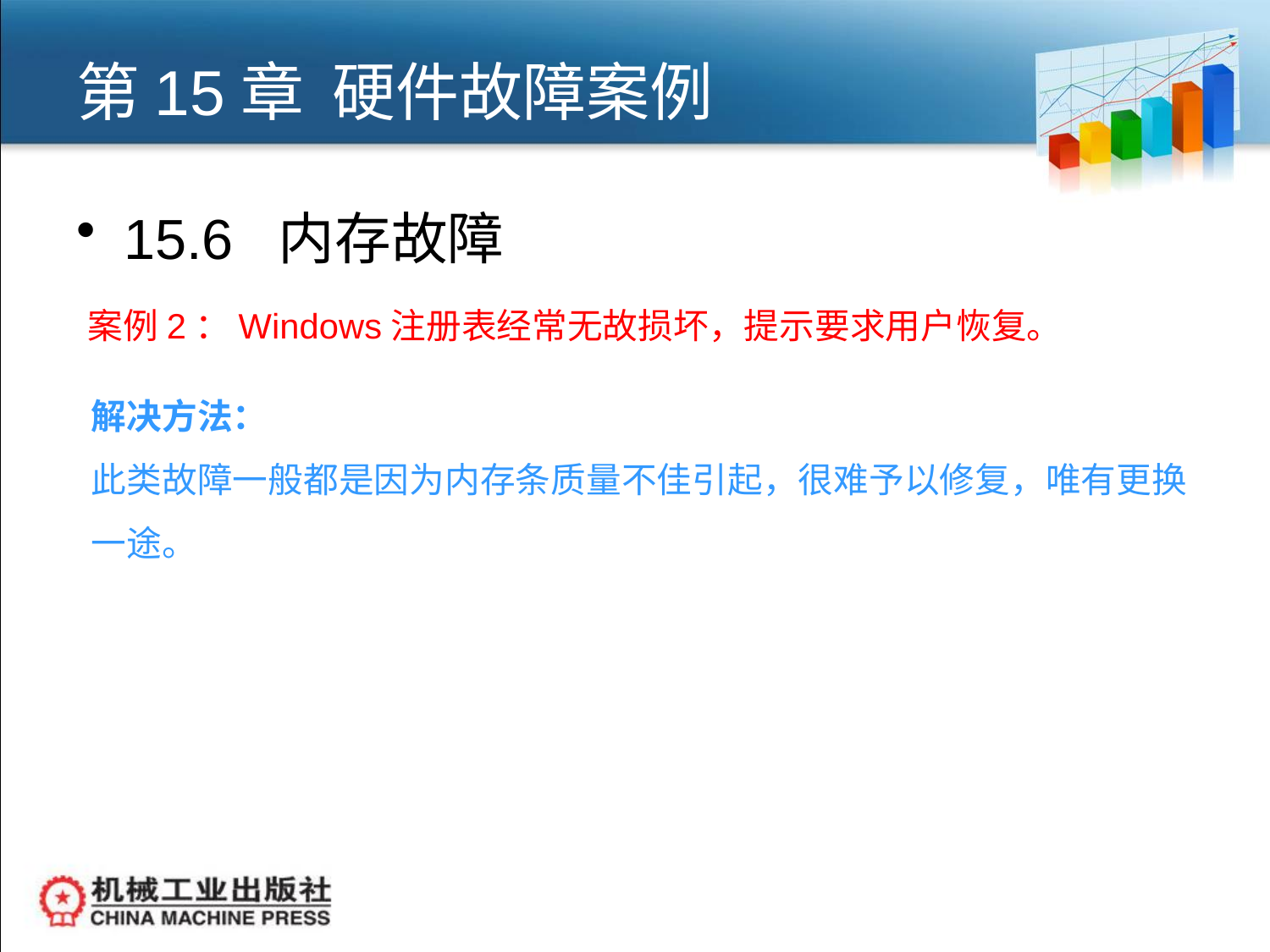

# 第15章  硬件故障案例
15.6  内存故障
案例2：Windows注册表经常无故损坏，提示要求用户恢复。
解决方法：
此类故障一般都是因为内存条质量不佳引起，很难予以修复，唯有更换一途。